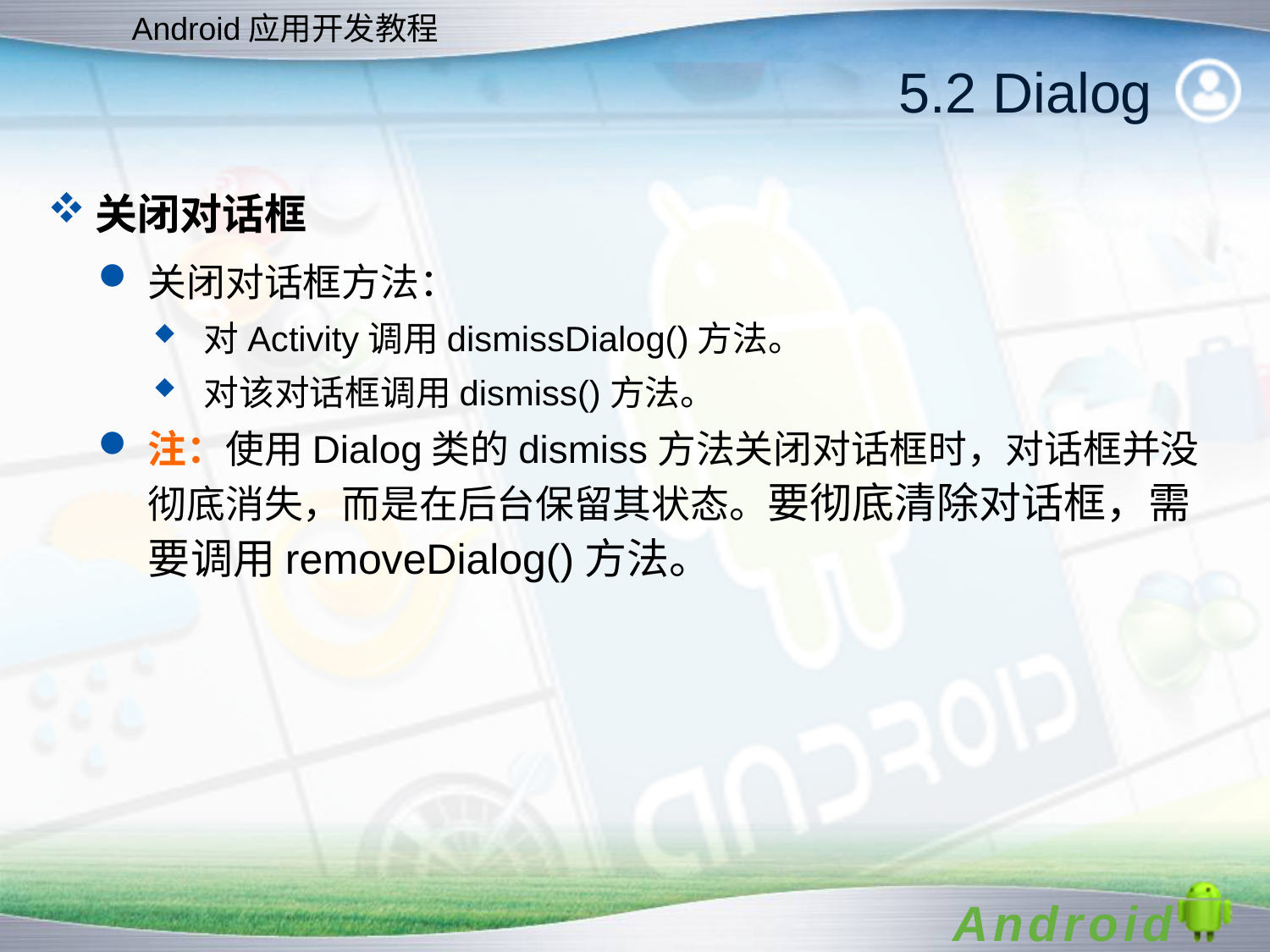

# 5.2 Dialog
关闭对话框
关闭对话框方法：
对Activity调用dismissDialog()方法。
对该对话框调用dismiss()方法。
注：使用Dialog类的dismiss方法关闭对话框时，对话框并没彻底消失，而是在后台保留其状态。要彻底清除对话框，需要调用removeDialog()方法。